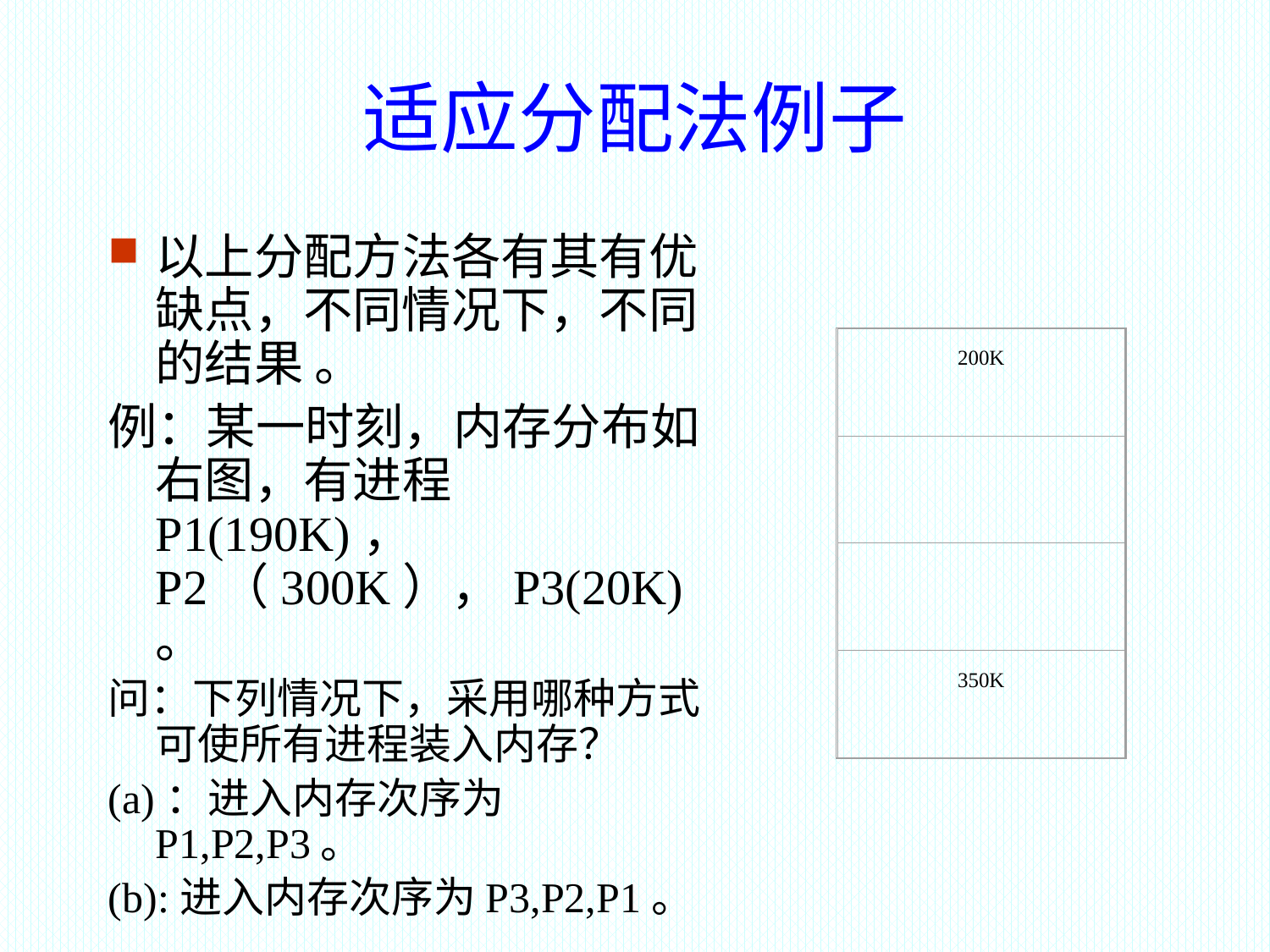

# 适应分配法例子
以上分配方法各有其有优缺点，不同情况下，不同的结果 。
例：某一时刻，内存分布如右图，有进程P1(190K)， P2（300K），P3(20K)。
问：下列情况下，采用哪种方式可使所有进程装入内存？
(a)：进入内存次序为P1,P2,P3。
(b):进入内存次序为P3,P2,P1。

200K

350K